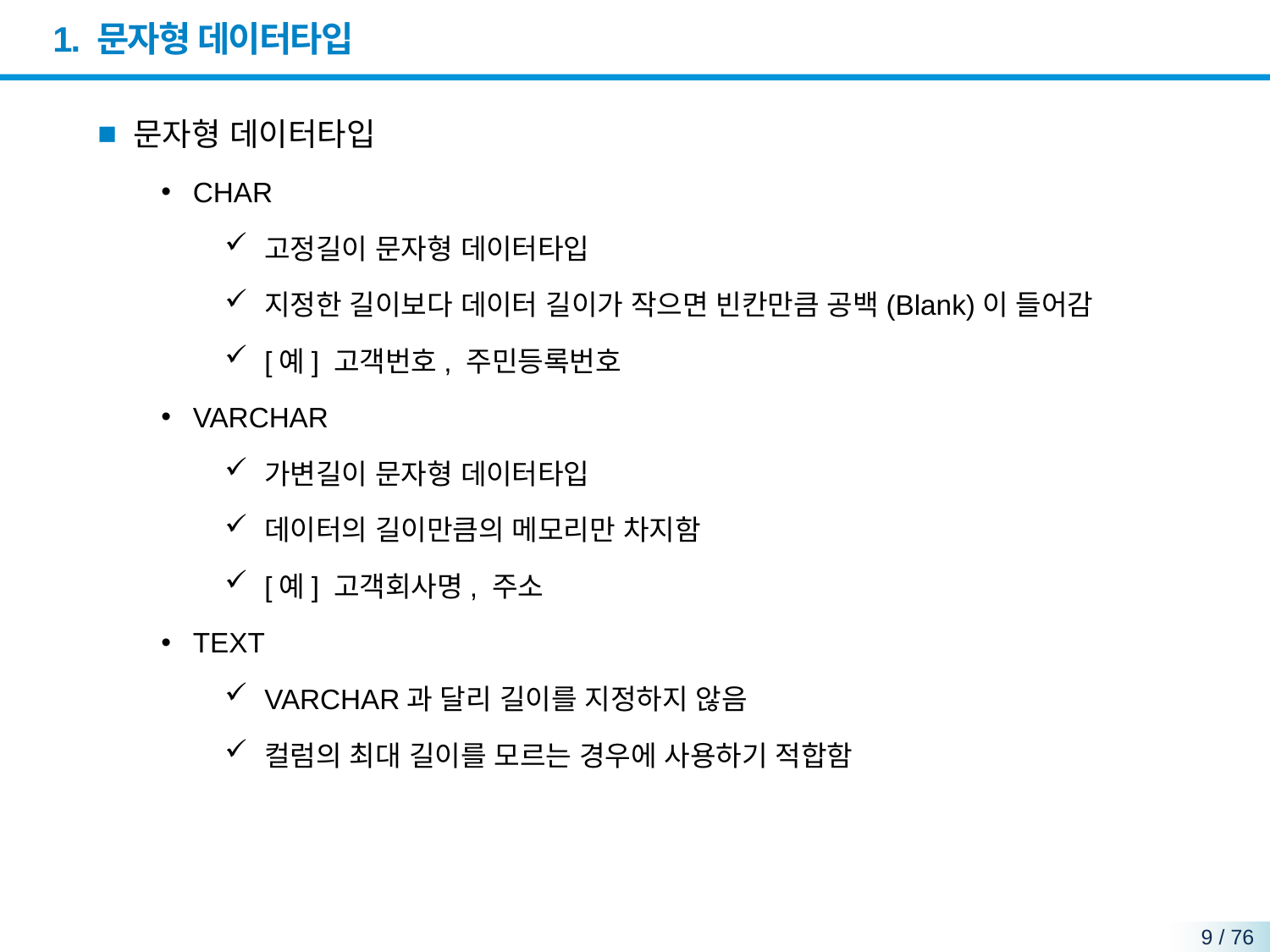

# 1. 문자형 데이터타입
문자형 데이터타입
CHAR
고정길이 문자형 데이터타입
지정한 길이보다 데이터 길이가 작으면 빈칸만큼 공백(Blank)이 들어감
[예] 고객번호, 주민등록번호
VARCHAR
가변길이 문자형 데이터타입
데이터의 길이만큼의 메모리만 차지함
[예] 고객회사명, 주소
TEXT
VARCHAR과 달리 길이를 지정하지 않음
컬럼의 최대 길이를 모르는 경우에 사용하기 적합함